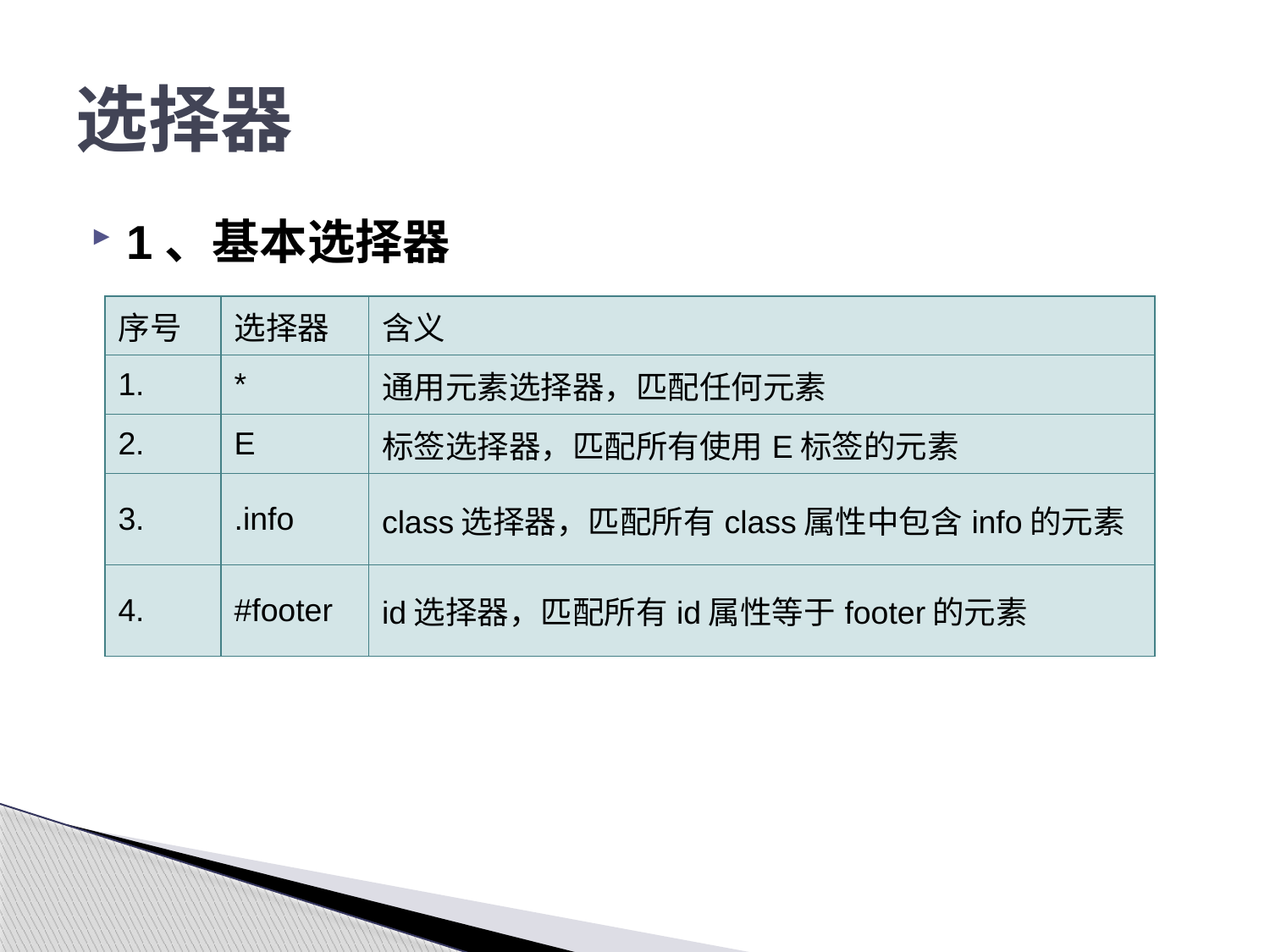

# 选择器
1、基本选择器

| 序号 | 选择器 | 含义 |
| --- | --- | --- |
| 1. | \* | 通用元素选择器，匹配任何元素 |
| 2. | E | 标签选择器，匹配所有使用E标签的元素 |
| 3. | .info | class选择器，匹配所有class属性中包含info的元素 |
| 4. | #footer | id选择器，匹配所有id属性等于footer的元素 |